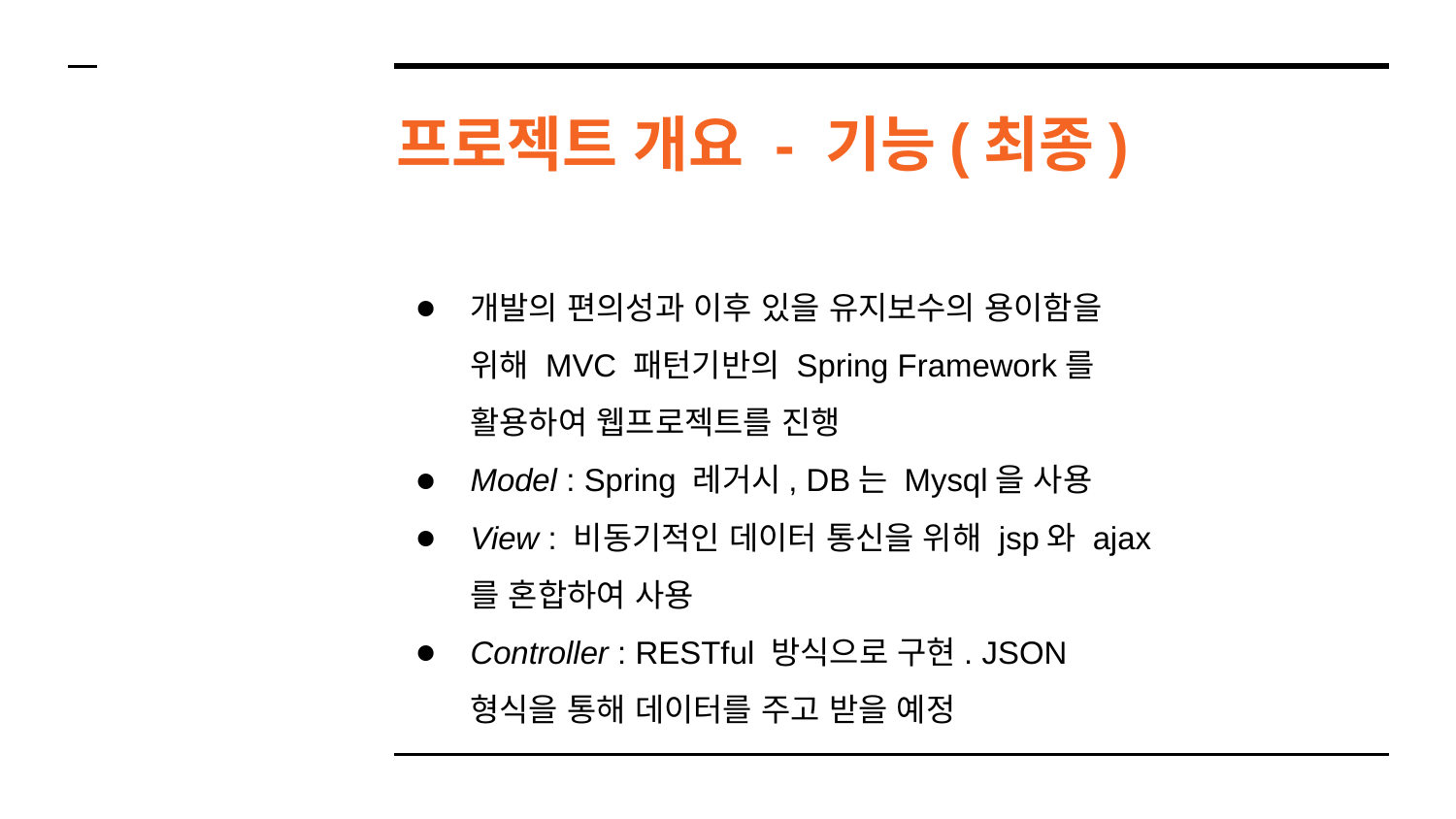

# 프로젝트 개요 - 기능(최종)
개발의 편의성과 이후 있을 유지보수의 용이함을 위해 MVC 패턴기반의 Spring Framework를 활용하여 웹프로젝트를 진행
Model : Spring 레거시, DB는 Mysql을 사용
View : 비동기적인 데이터 통신을 위해 jsp와 ajax를 혼합하여 사용
Controller : RESTful 방식으로 구현. JSON 형식을 통해 데이터를 주고 받을 예정